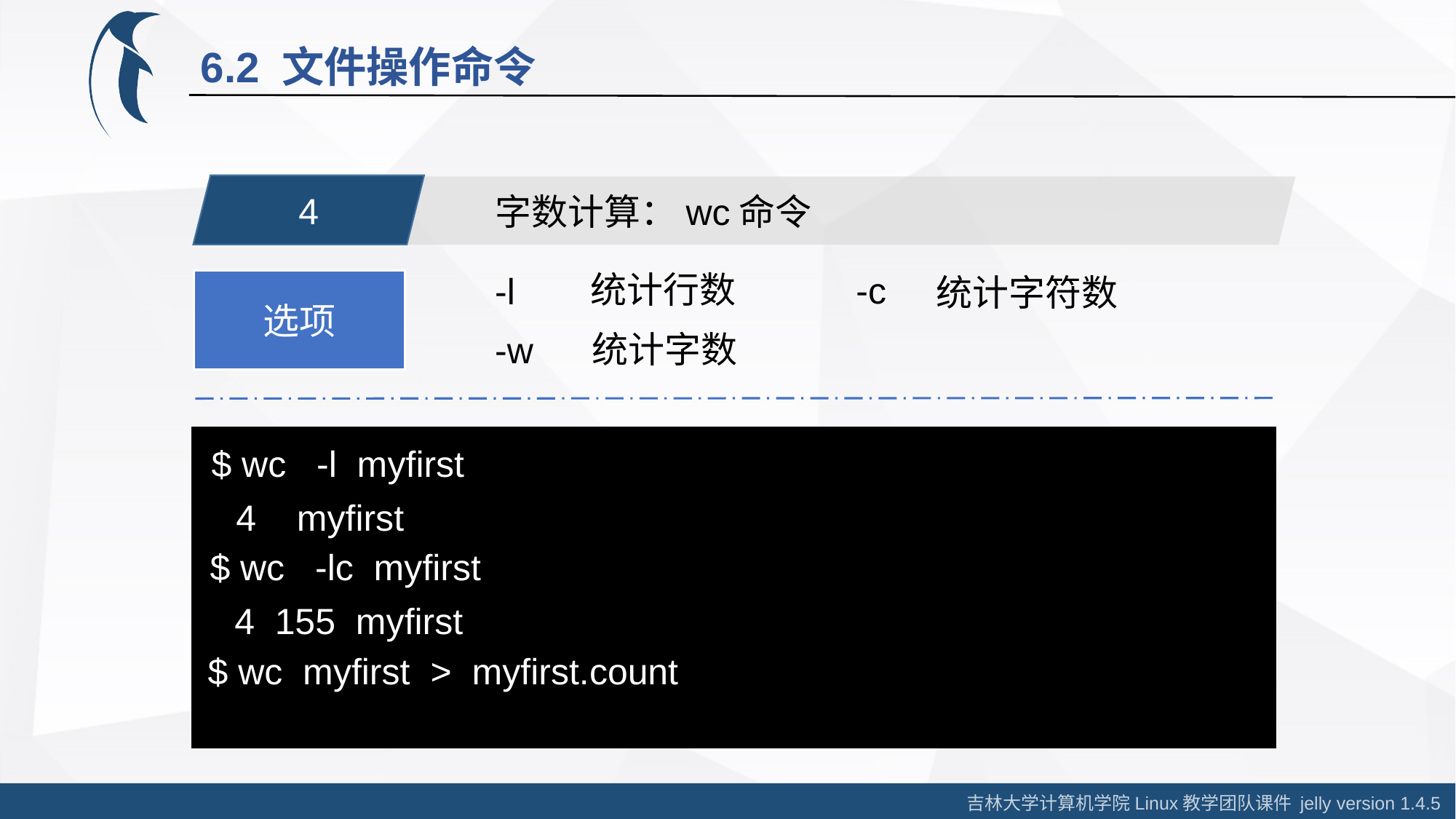

6.2 文件操作命令
4
字数计算：wc命令
统计行数
-c
-l
统计字符数
选项
统计字数
-w

$ wc   -l  myfirst
  4    myfirst
$ wc   -lc  myfirst
  4  155  myfirst
$ wc  myfirst  >  myfirst.count